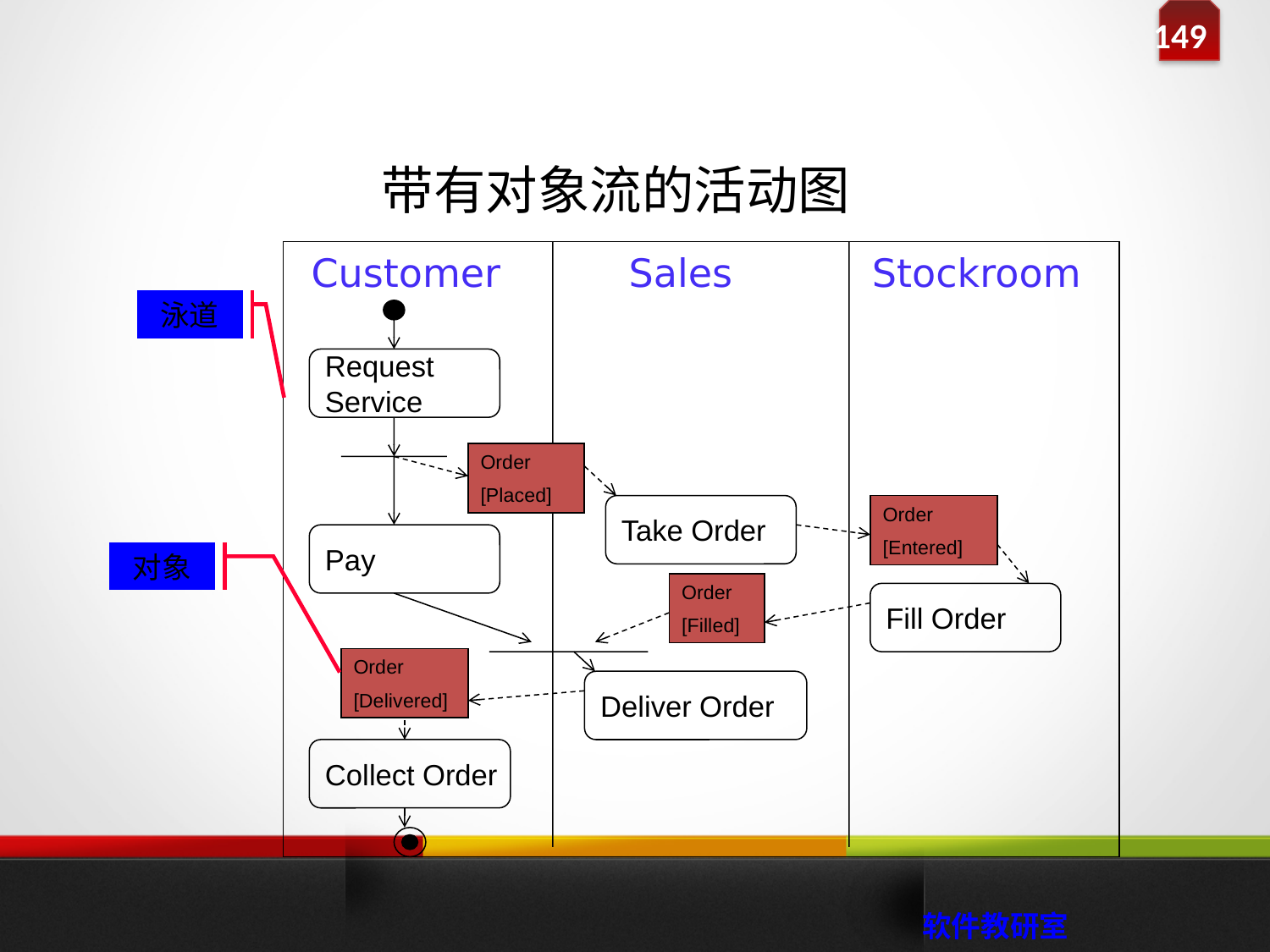

# 带有对象流的活动图

Customer

Sales

Stockroom
泳道

Request
Service

Order
[Placed]

Take Order
Order
[Entered]
Pay

对象

Order
[Filled]
Fill Order

Order
[Delivered]

Deliver Order

Collect Order

                                     软件教研室